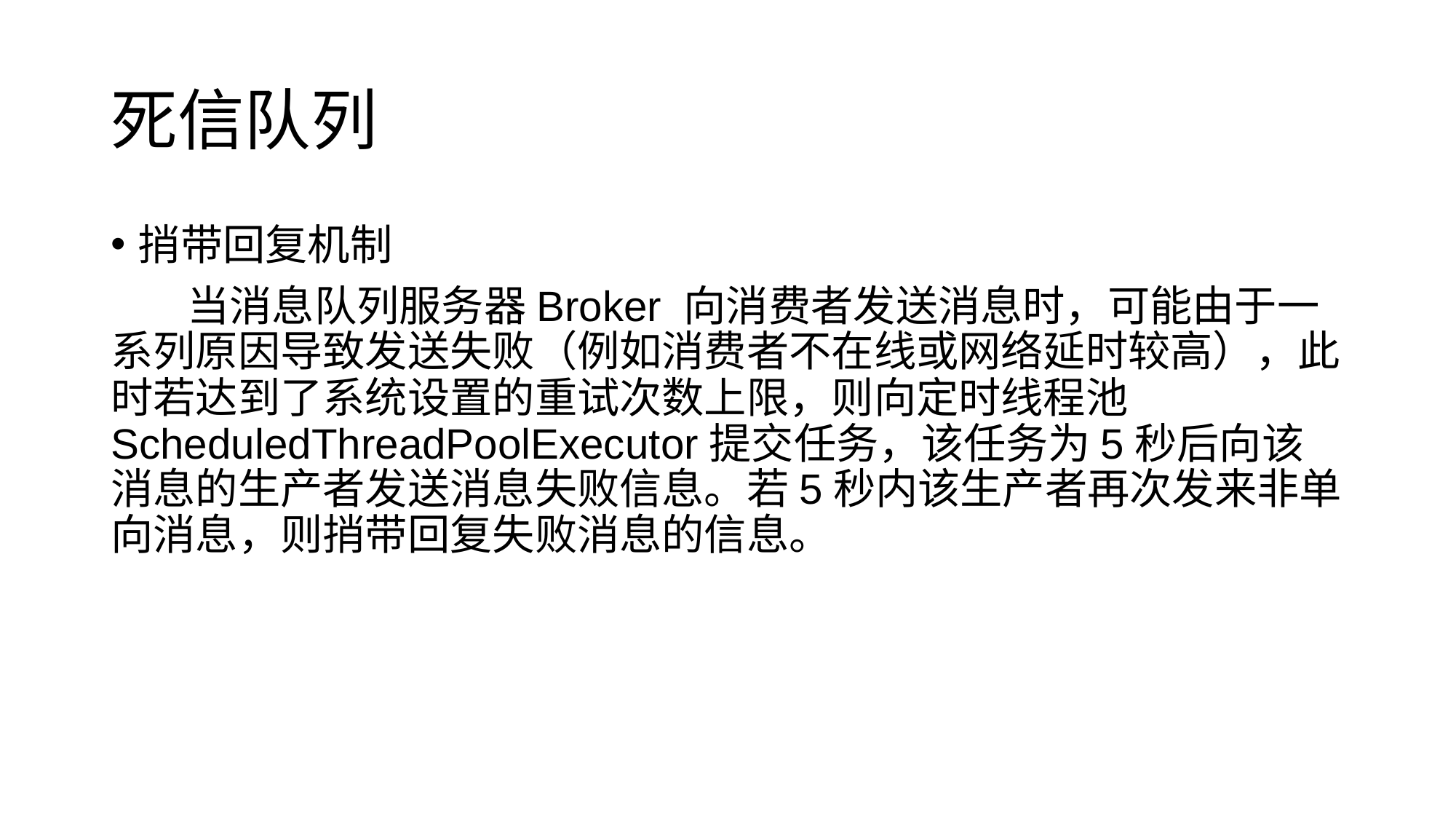

# 死信队列
捎带回复机制
       当消息队列服务器Broker 向消费者发送消息时，可能由于一系列原因导致发送失败（例如消费者不在线或网络延时较高），此时若达到了系统设置的重试次数上限，则向定时线程池ScheduledThreadPoolExecutor提交任务，该任务为5秒后向该消息的生产者发送消息失败信息。若5秒内该生产者再次发来非单向消息，则捎带回复失败消息的信息。